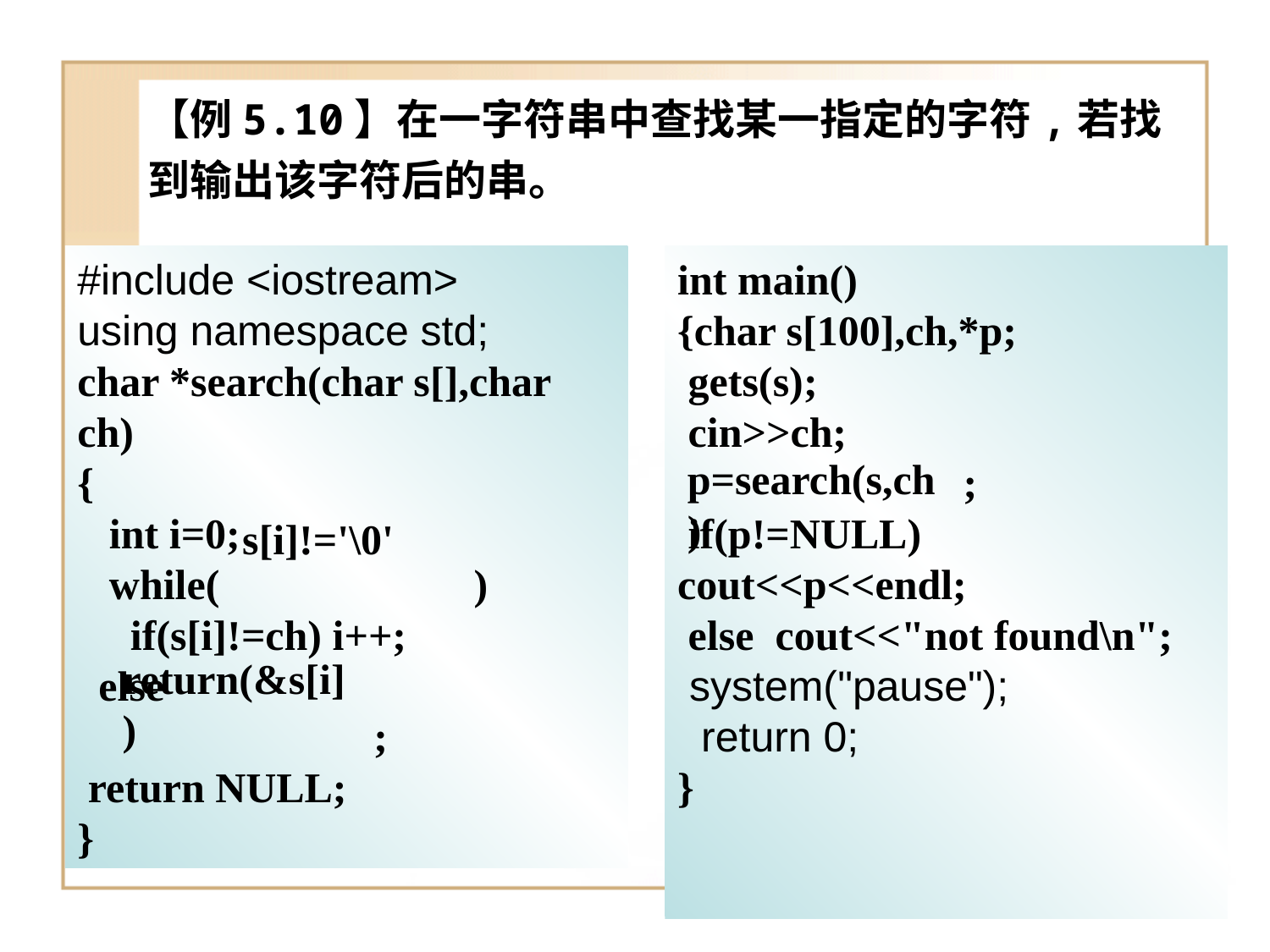

【例5.10】在一字符串中查找某一指定的字符,若找到输出该字符后的串。
#include <iostream>
using namespace std;
char *search(char s[],char ch)
{
   int i=0;
   while(                        )
     if(s[i]!=ch) i++;
  else
                            ;
 return NULL;
}
int main()
{char s[100],ch,*p;
 gets(s);
 cin>>ch;
                           ;
 if(p!=NULL) cout<<p<<endl;
 else  cout<<"not found\n";
 system("pause");
  return 0;
}

p=search(s,ch)
s[i]!='\0'
return(&s[i])